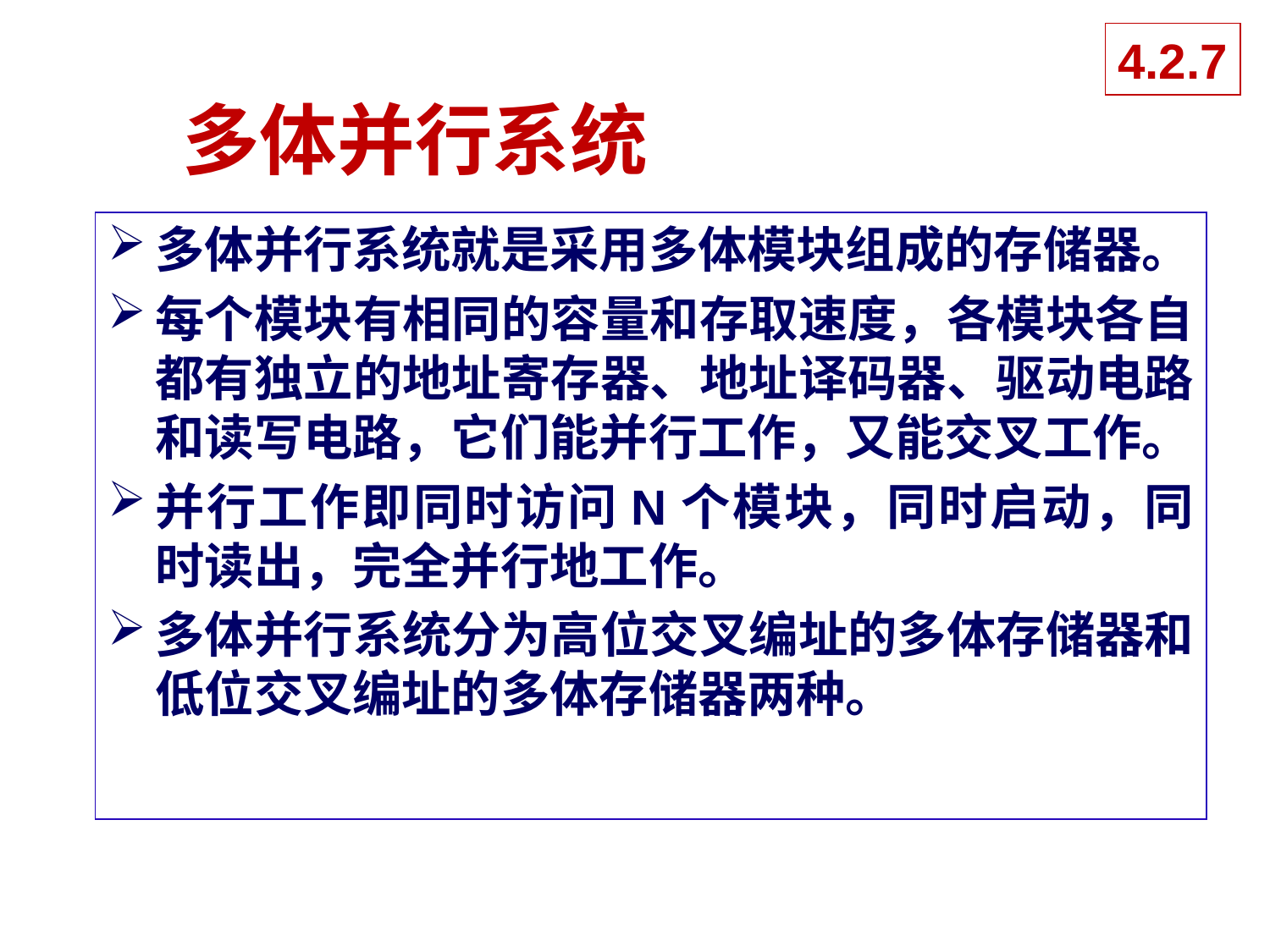

4.2.7
# 多体并行系统
多体并行系统就是采用多体模块组成的存储器。
每个模块有相同的容量和存取速度，各模块各自都有独立的地址寄存器、地址译码器、驱动电路和读写电路，它们能并行工作，又能交叉工作。
并行工作即同时访问N个模块，同时启动，同时读出，完全并行地工作。
多体并行系统分为高位交叉编址的多体存储器和低位交叉编址的多体存储器两种。